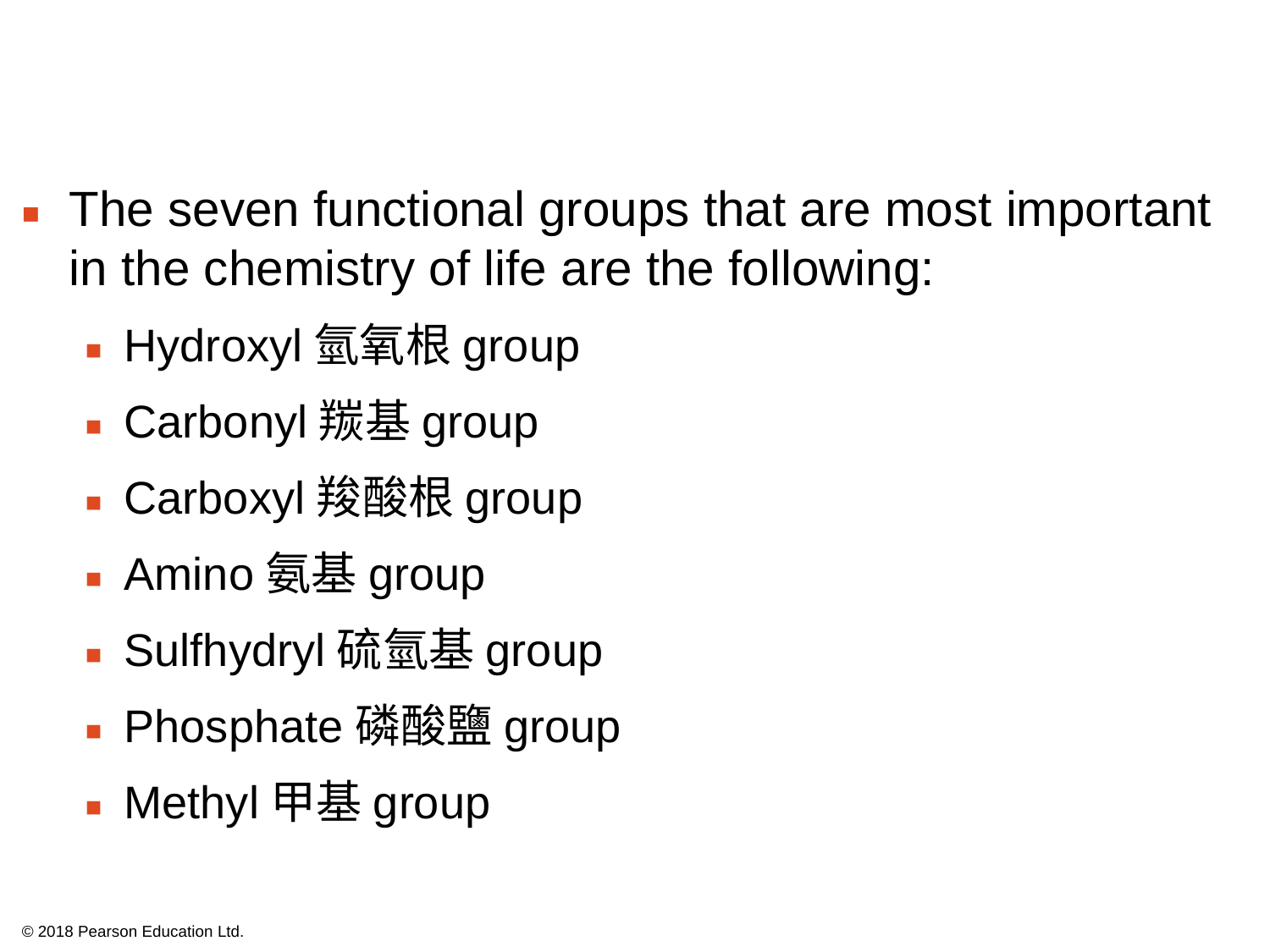

The seven functional groups that are most important in the chemistry of life are the following:
Hydroxyl氫氧根group
Carbonyl羰基group
Carboxyl羧酸根group
Amino氨基group
Sulfhydryl硫氫基group
Phosphate磷酸鹽group
Methyl甲基group
© 2018 Pearson Education Ltd.